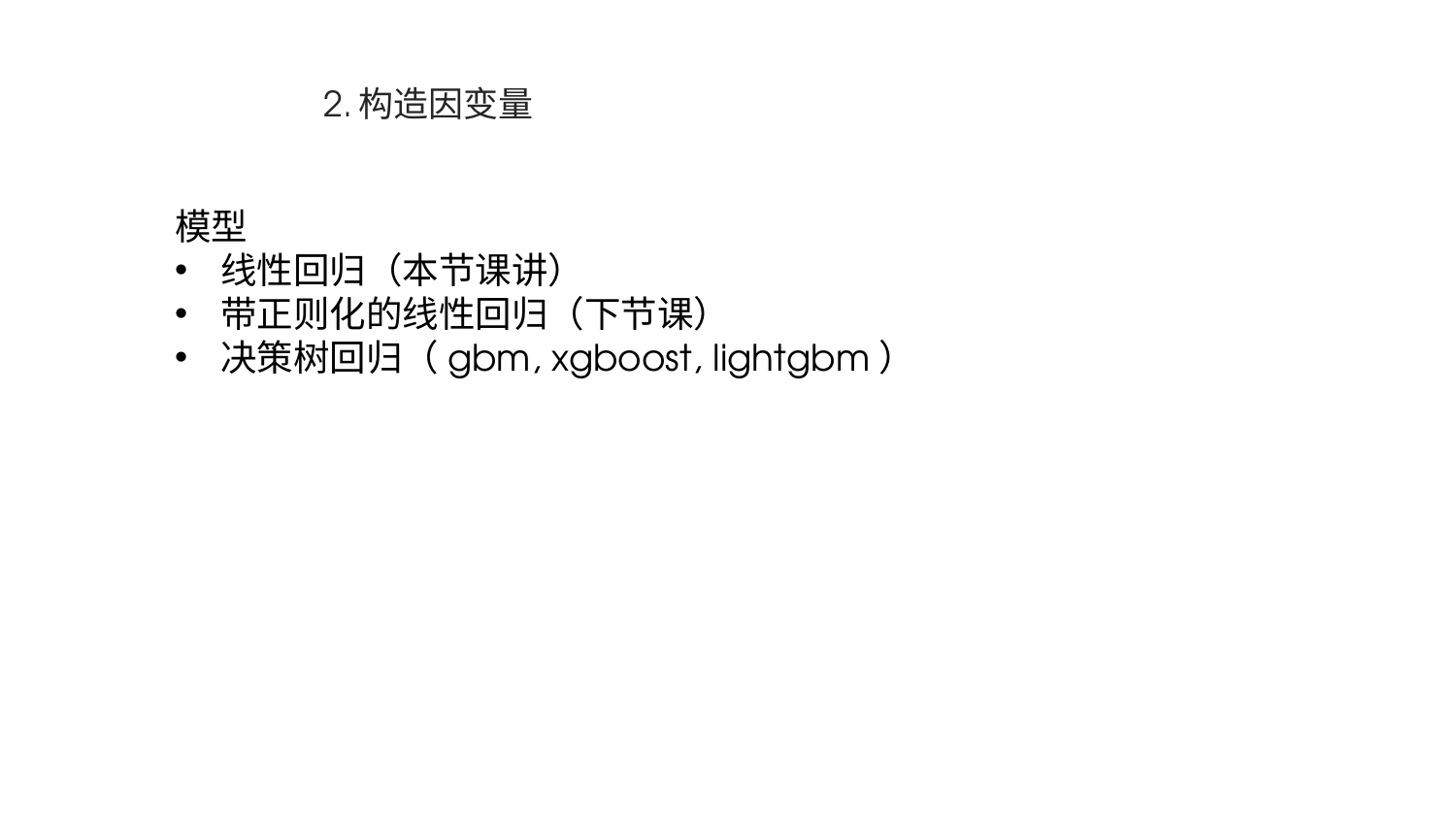

# 2.构造因变量
模型
线性回归（本节课讲）
带正则化的线性回归（下节课）
决策树回归（gbm, xgboost, lightgbm）